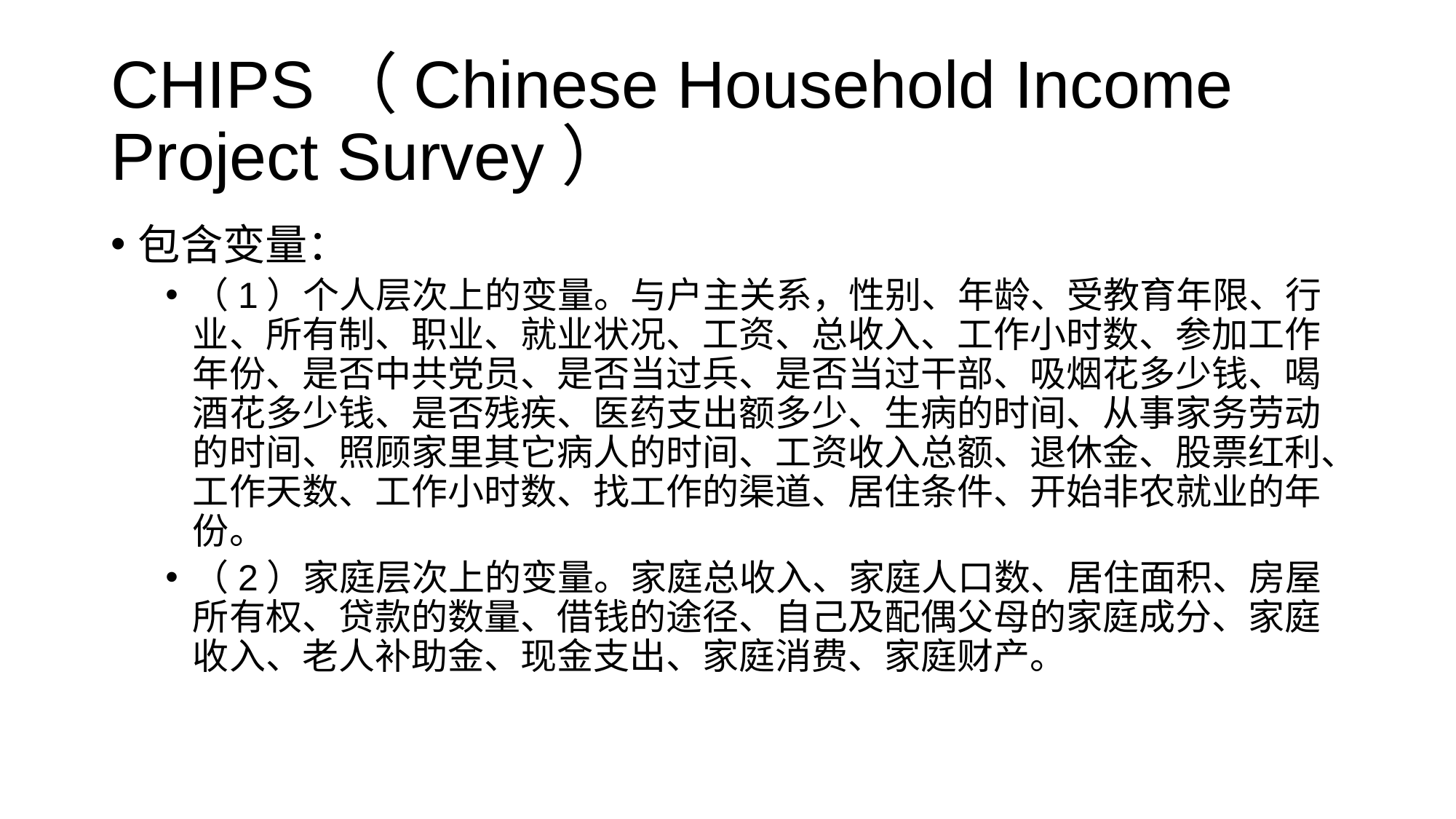

# CHIPS（Chinese Household Income Project Survey）
包含变量：
（1）个人层次上的变量。与户主关系，性别、年龄、受教育年限、行业、所有制、职业、就业状况、工资、总收入、工作小时数、参加工作年份、是否中共党员、是否当过兵、是否当过干部、吸烟花多少钱、喝酒花多少钱、是否残疾、医药支出额多少、生病的时间、从事家务劳动的时间、照顾家里其它病人的时间、工资收入总额、退休金、股票红利、工作天数、工作小时数、找工作的渠道、居住条件、开始非农就业的年份。
（2）家庭层次上的变量。家庭总收入、家庭人口数、居住面积、房屋所有权、贷款的数量、借钱的途径、自己及配偶父母的家庭成分、家庭收入、老人补助金、现金支出、家庭消费、家庭财产。